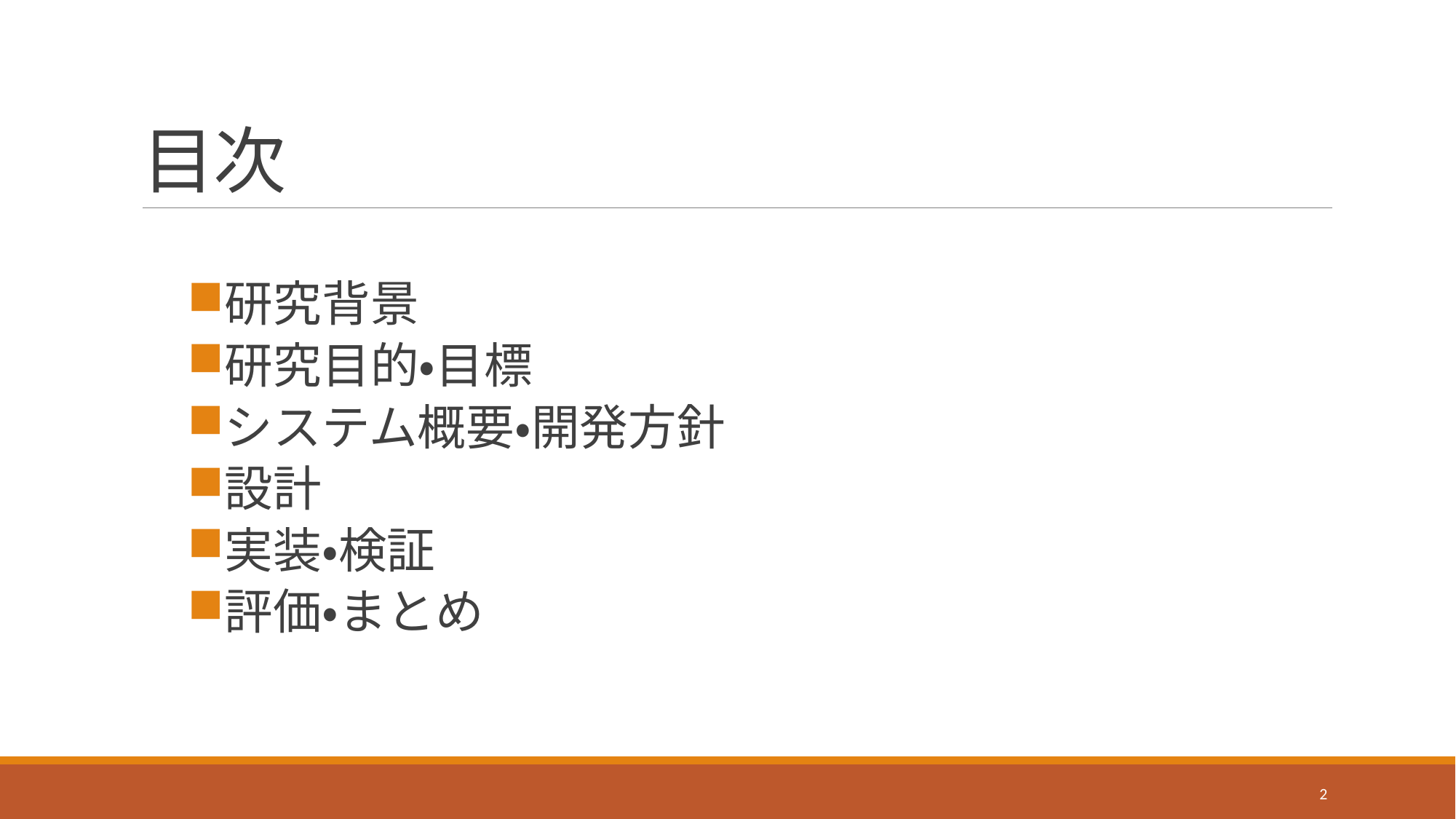

# 目次

研究背景
研究目的・目標
システム概要・開発方針
設計
実装・検証
評価・まとめ
2